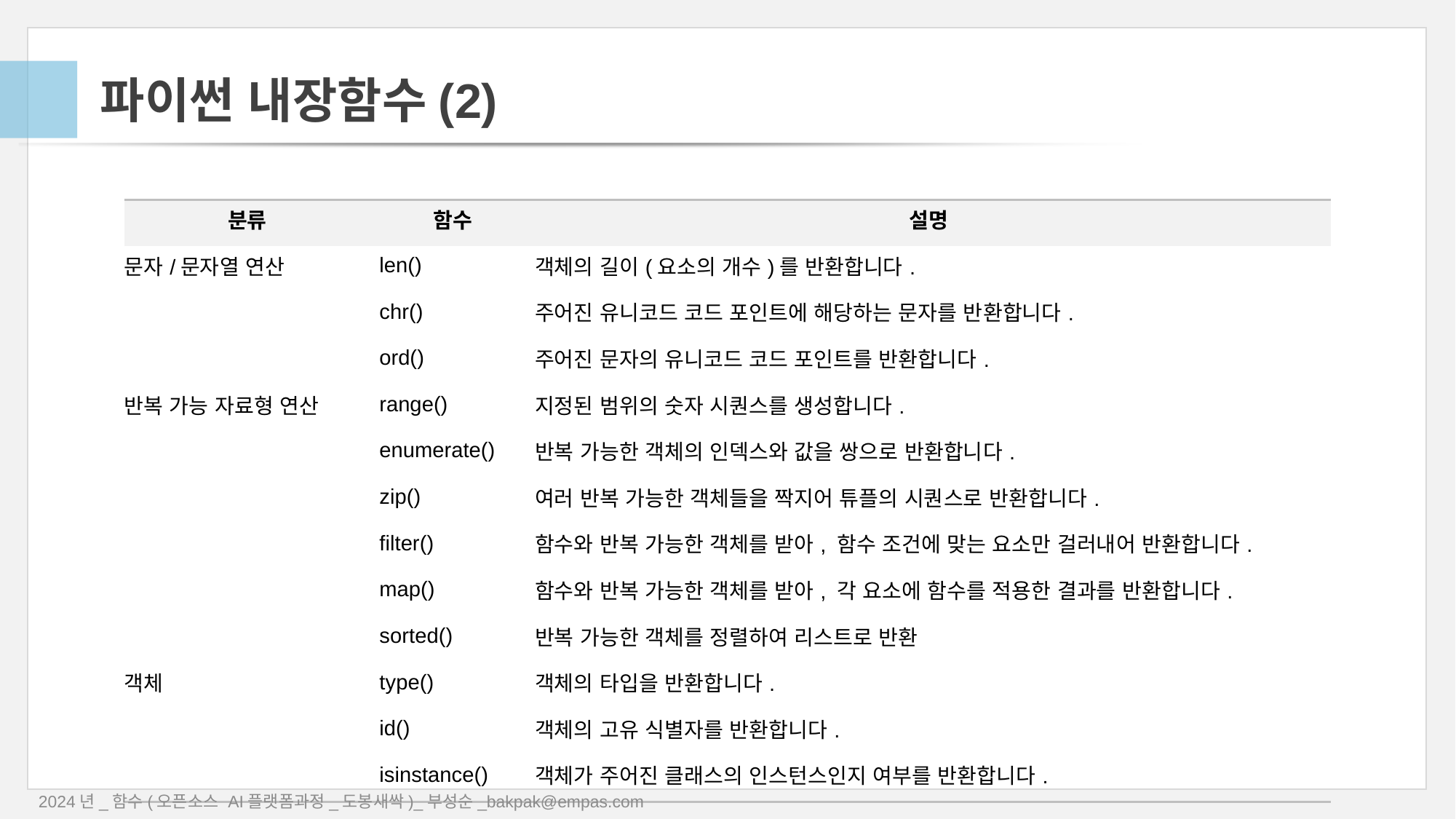

# 파이썬 내장함수(2)
| 분류 | 함수 | 설명 |
| --- | --- | --- |
| 문자/문자열 연산 | len() | 객체의 길이(요소의 개수)를 반환합니다. |
|  | chr() | 주어진 유니코드 코드 포인트에 해당하는 문자를 반환합니다. |
|  | ord() | 주어진 문자의 유니코드 코드 포인트를 반환합니다. |
| 반복 가능 자료형 연산 | range() | 지정된 범위의 숫자 시퀀스를 생성합니다. |
|  | enumerate() | 반복 가능한 객체의 인덱스와 값을 쌍으로 반환합니다. |
|  | zip() | 여러 반복 가능한 객체들을 짝지어 튜플의 시퀀스로 반환합니다. |
|  | filter() | 함수와 반복 가능한 객체를 받아, 함수 조건에 맞는 요소만 걸러내어 반환합니다. |
|  | map() | 함수와 반복 가능한 객체를 받아, 각 요소에 함수를 적용한 결과를 반환합니다. |
|  | sorted() | 반복 가능한 객체를 정렬하여 리스트로 반환 |
| 객체 | type() | 객체의 타입을 반환합니다. |
|  | id() | 객체의 고유 식별자를 반환합니다. |
|  | isinstance() | 객체가 주어진 클래스의 인스턴스인지 여부를 반환합니다. |
2024년_함수(오픈소스 AI플랫폼과정_도봉새싹)_부성순_bakpak@empas.com